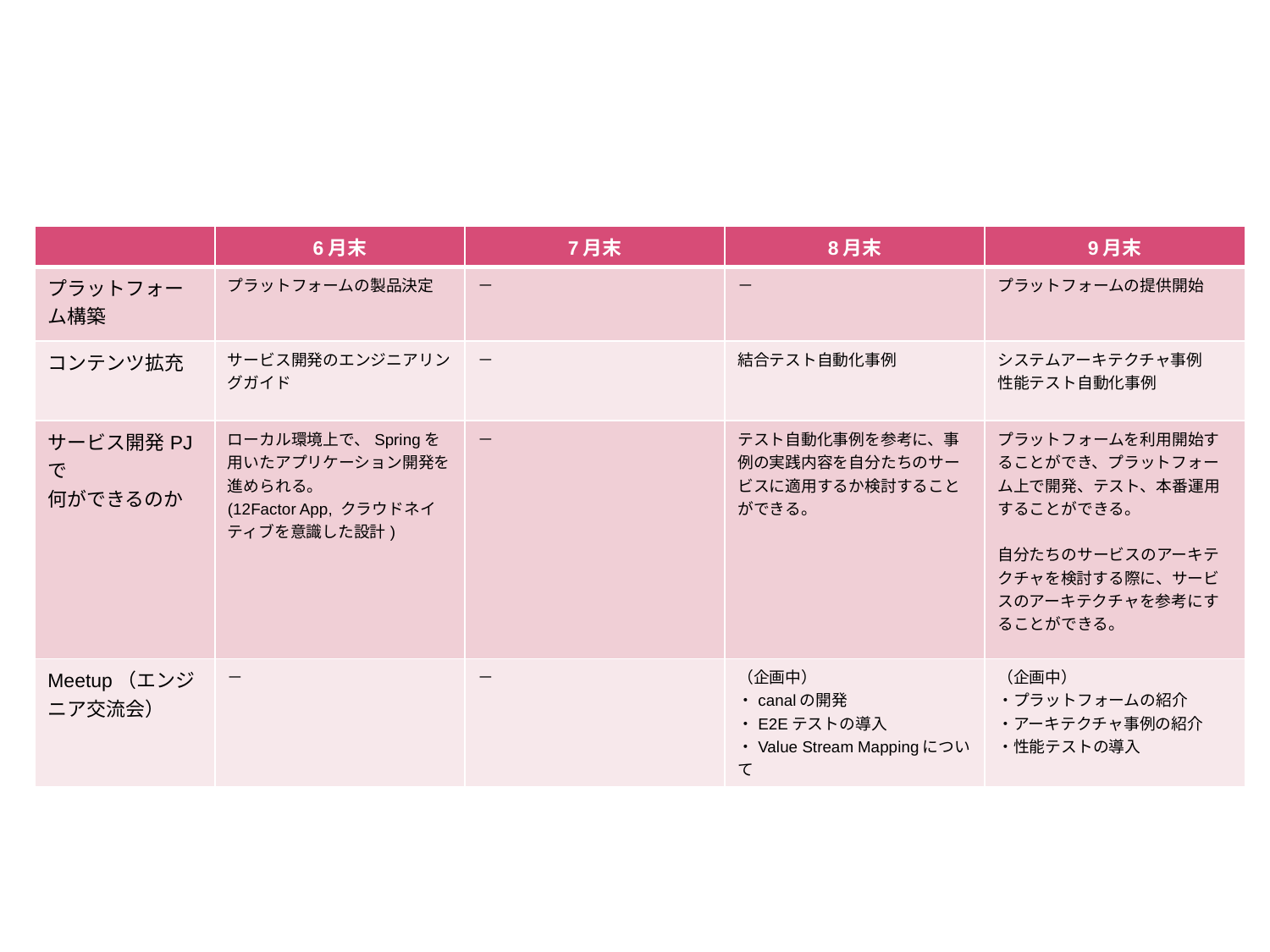

|  | 6月末 | 7月末 | 8月末 | 9月末 |
| --- | --- | --- | --- | --- |
| プラットフォーム構築 | プラットフォームの製品決定 | － | － | プラットフォームの提供開始 |
| コンテンツ拡充 | サービス開発のエンジニアリングガイド | － | 結合テスト自動化事例 | システムアーキテクチャ事例 性能テスト自動化事例 |
| サービス開発PJで 何ができるのか | ローカル環境上で、Springを用いたアプリケーション開発を進められる。 (12Factor App, クラウドネイティブを意識した設計) | － | テスト自動化事例を参考に、事例の実践内容を自分たちのサービスに適用するか検討することができる。 | プラットフォームを利用開始することができ、プラットフォーム上で開発、テスト、本番運用することができる。 自分たちのサービスのアーキテクチャを検討する際に、サービスのアーキテクチャを参考にすることができる。 |
| Meetup（エンジニア交流会） | － | － | （企画中） ・canalの開発 ・E2Eテストの導入 ・Value Stream Mappingについて | （企画中） ・プラットフォームの紹介 ・アーキテクチャ事例の紹介 ・性能テストの導入 |